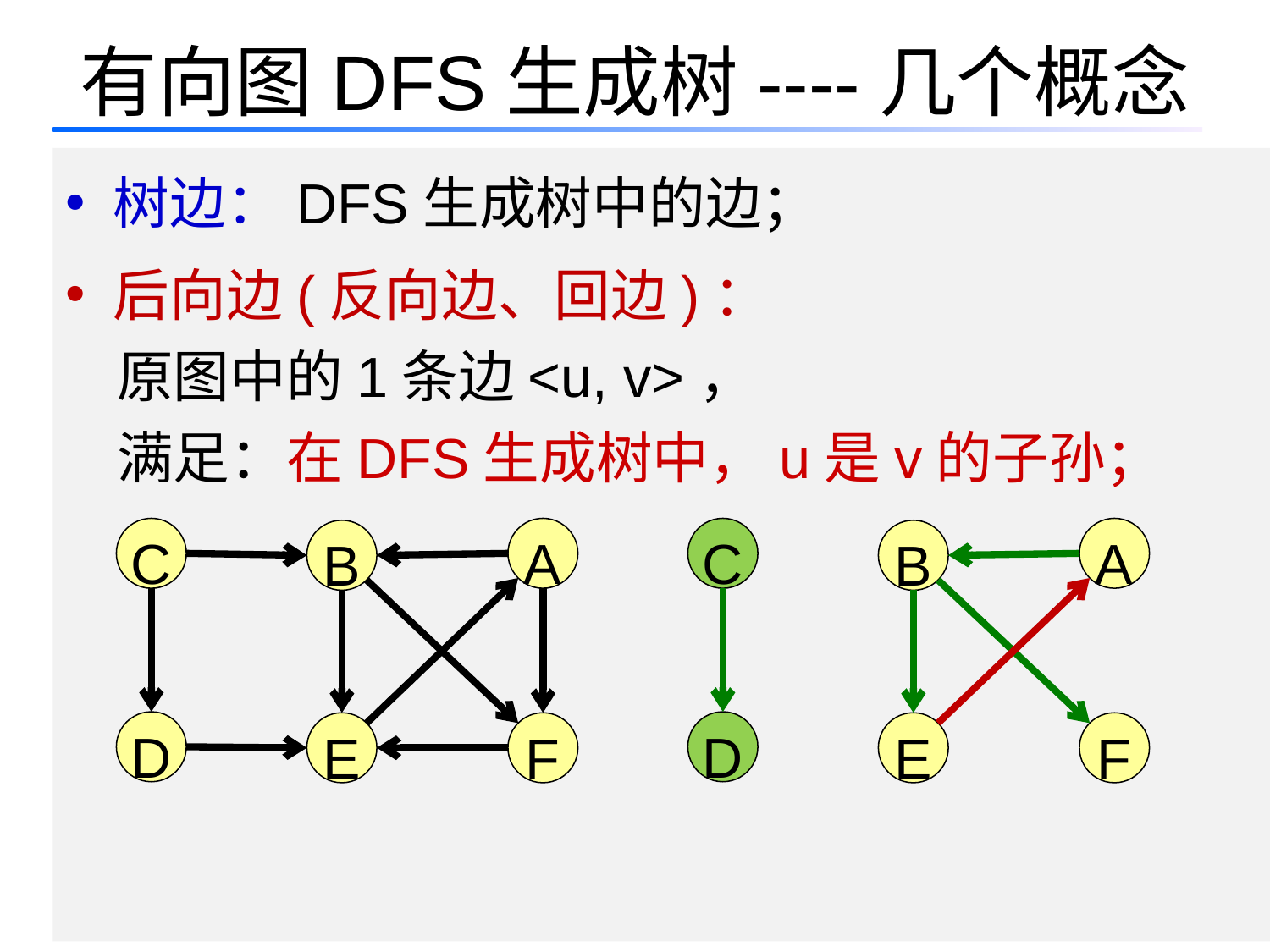

# 有向图DFS生成树----几个概念

树边：DFS生成树中的边；
后向边(反向边、回边)：
   原图中的1条边<u, v>，
   满足：在DFS生成树中，u是v的子孙；
C
A
C
A
B
B
D
D
E
F
E
F